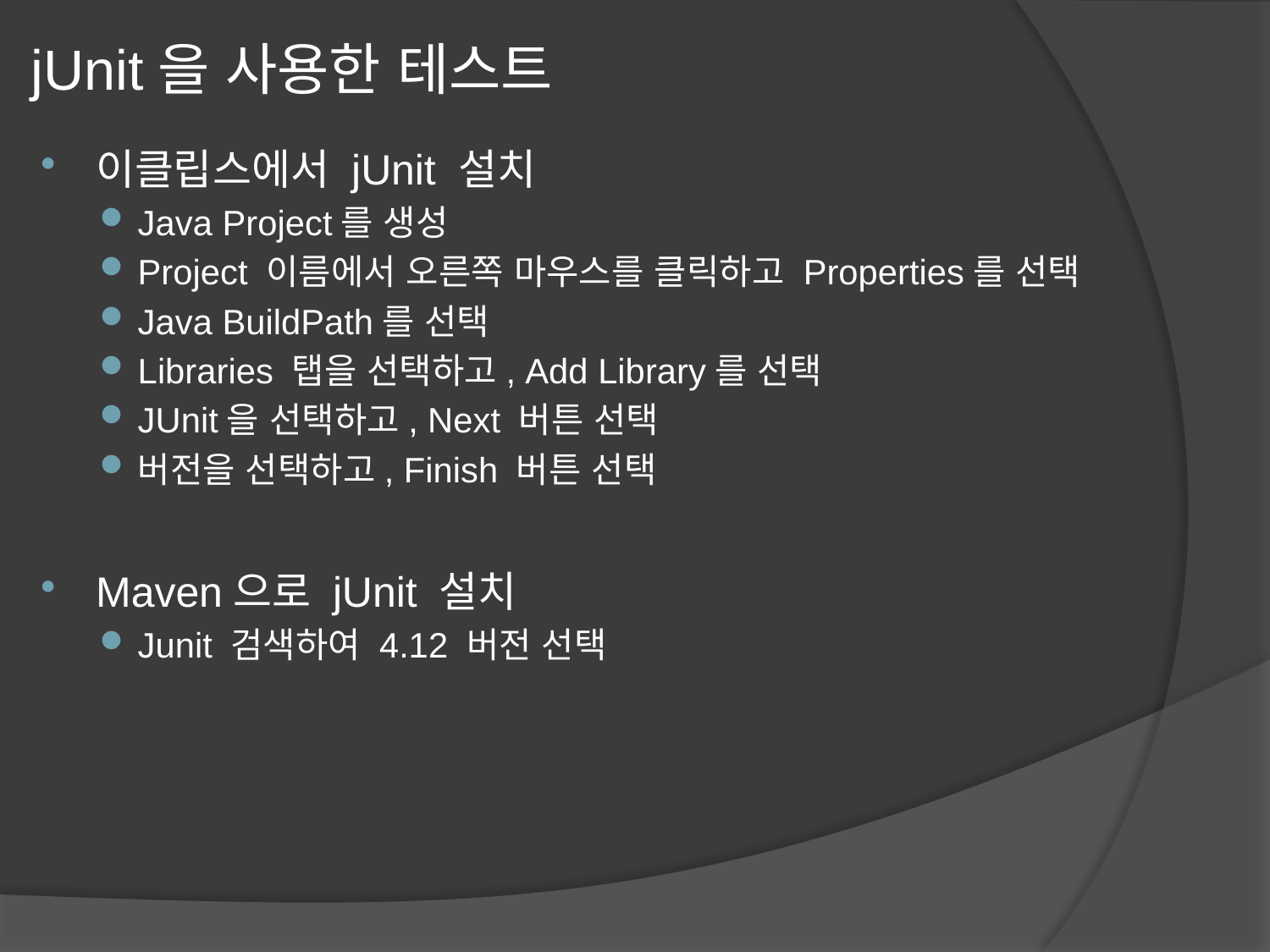

# jUnit을 사용한 테스트
이클립스에서 jUnit 설치
Java Project를 생성
Project 이름에서 오른쪽 마우스를 클릭하고 Properties를 선택
Java BuildPath를 선택
Libraries 탭을 선택하고, Add Library를 선택
JUnit을 선택하고, Next 버튼 선택
버전을 선택하고, Finish 버튼 선택

Maven으로 jUnit 설치
Junit 검색하여 4.12 버전 선택